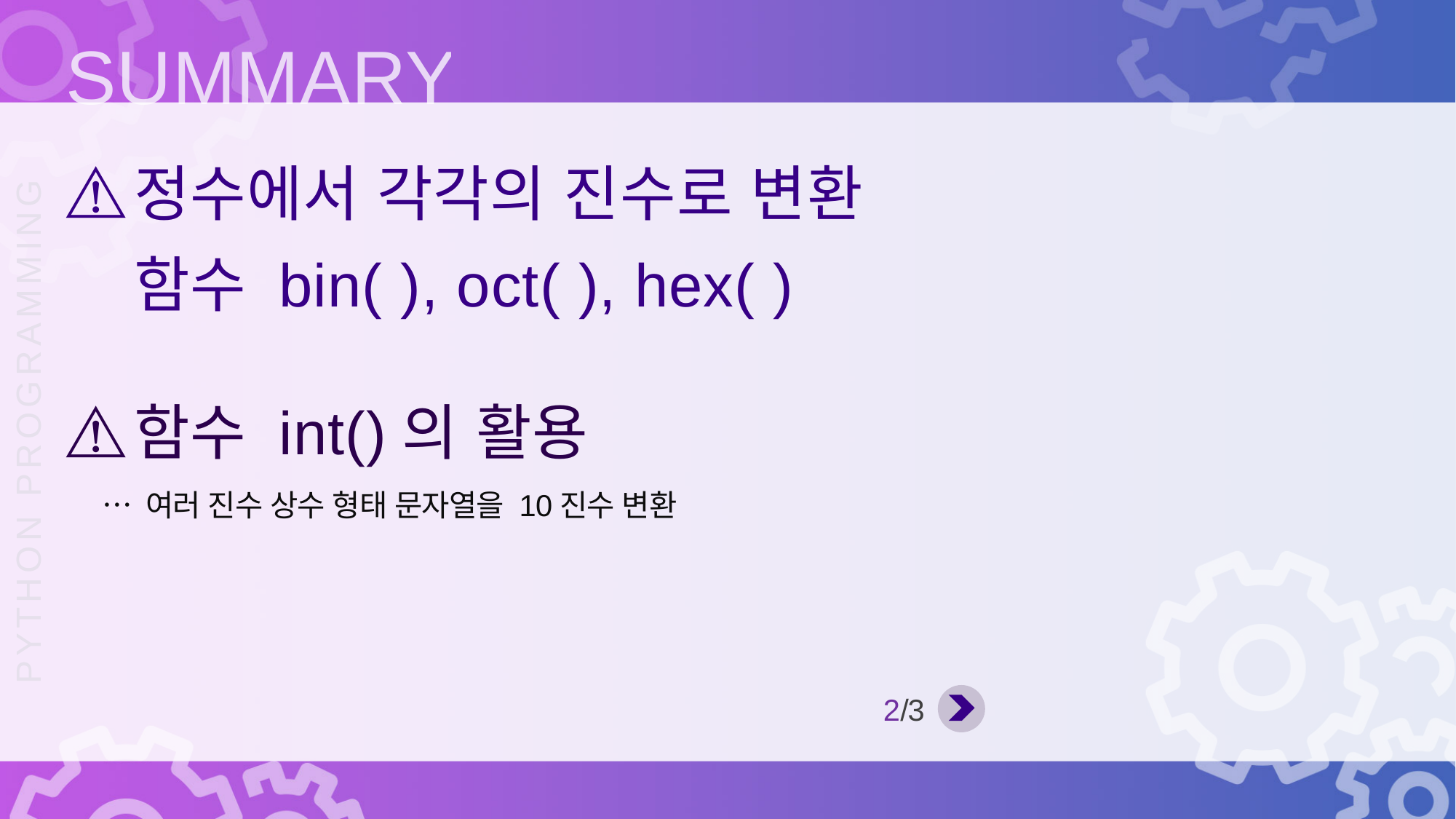

정수에서 각각의 진수로 변환 함수 bin( ), oct( ), hex( )
함수 int()의 활용
… 여러 진수 상수 형태 문자열을 10진수 변환
2/3